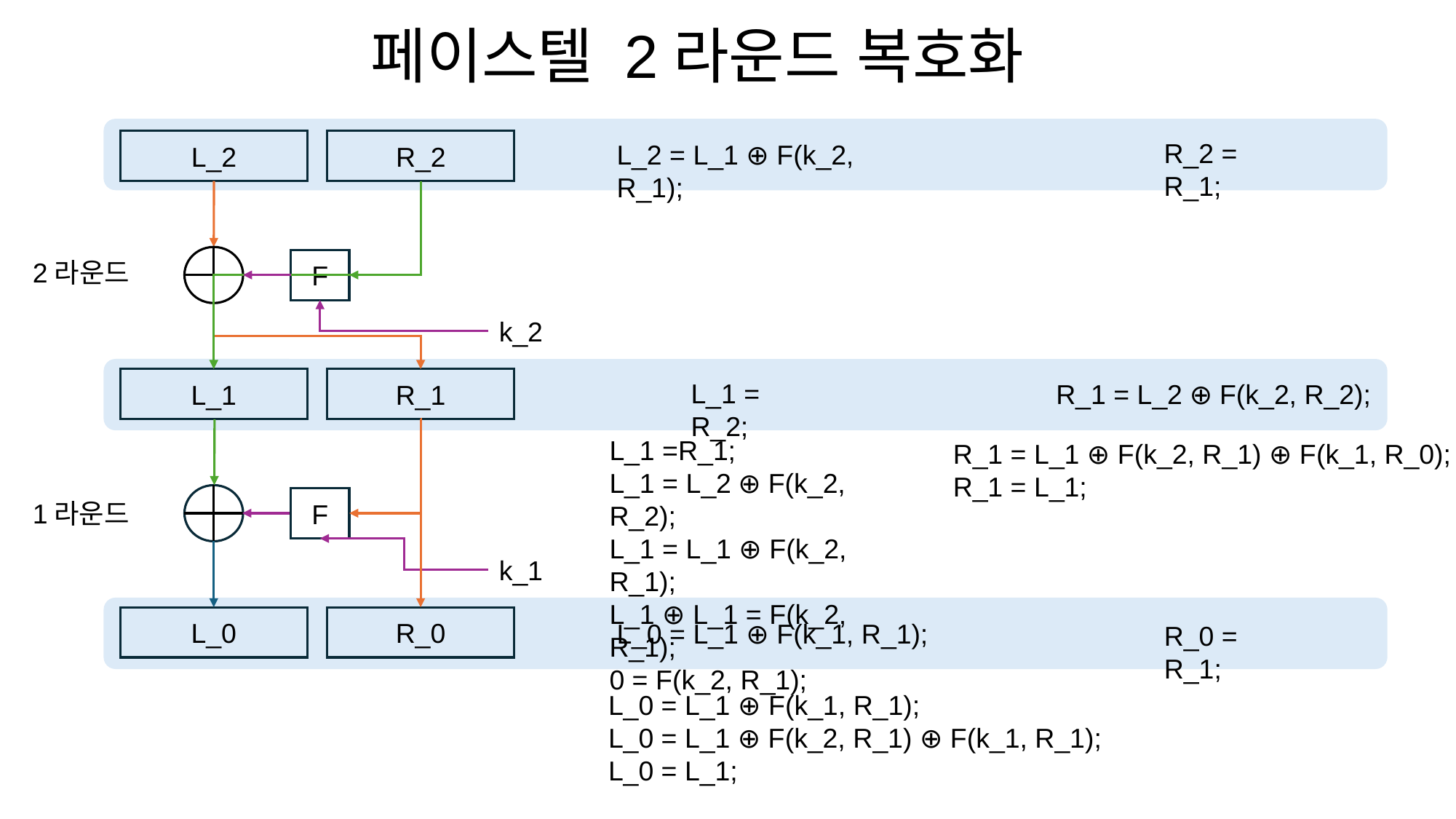

페이스텔 2라운드 복호화

L_2
R_2
R_2 = R_1;
L_2 = L_1 ⊕ F(k_2, R_1);

2라운드
F
k_2

L_1
R_1
L_1 = R_2;
R_1 = L_2﻿ ⊕ F(k_2, R_2);
L_1 =R_1;
L_1 = L_2﻿ ⊕ F(k_2, R_2);
L_1 = L_1 ⊕ F(k_2, R_1);
L_1 ⊕ L_1 = F(k_2, R_1);
0 = F(k_2, R_1);
R_1 = L_1 ⊕ F(k_2, R_1) ⊕ F(k_1, R_0);
R_1 = L_1;

F
1라운드
k_1

L_0
R_0
L_0 = L_1 ⊕ F(k_1, R_1);
R_0 = R_1;
L_0 = L_1 ⊕ F(k_1, R_1);
L_0 = L_1 ⊕ F(k_2, R_1) ⊕ F(k_1, R_1);
L_0 = L_1;